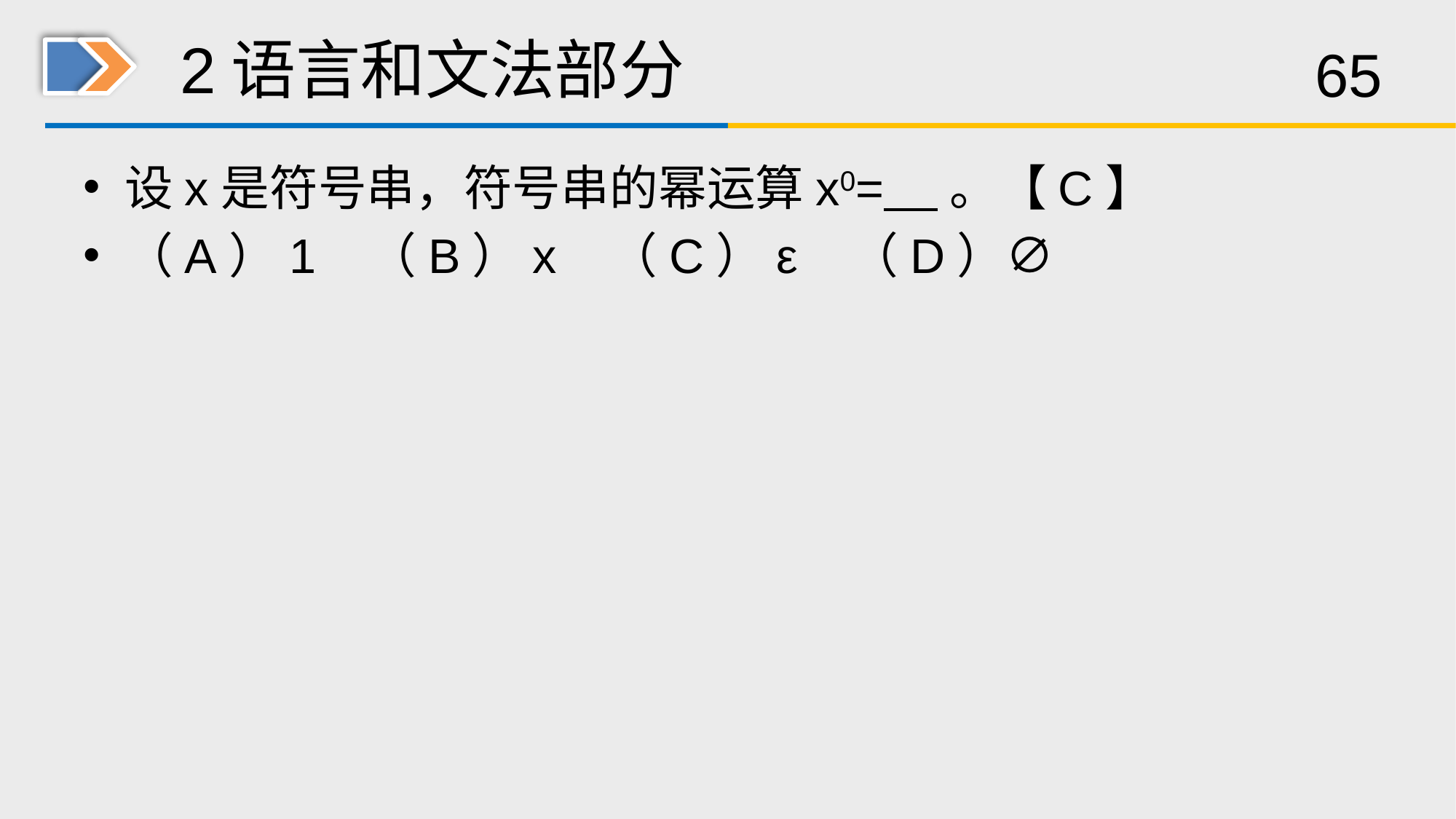

# 2语言和文法部分
65
设x是符号串，符号串的幂运算x0=    。【C】
（A）1   （B）x   （C）ε   （D）∅